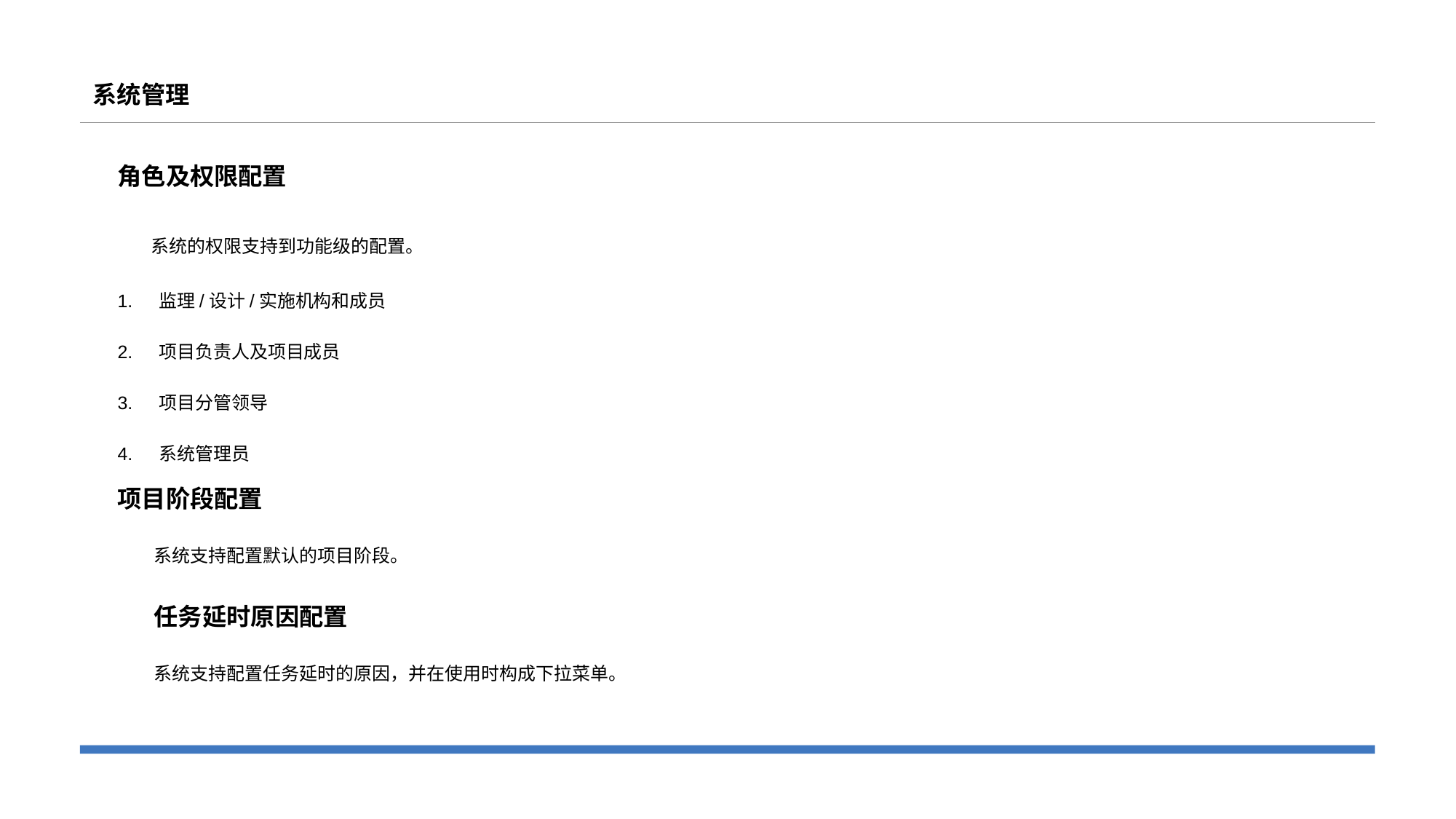

系统管理
角色及权限配置
     系统的权限支持到功能级的配置。
监理/设计/实施机构和成员
项目负责人及项目成员
项目分管领导
系统管理员
项目阶段配置
系统支持配置默认的项目阶段。
任务延时原因配置
系统支持配置任务延时的原因，并在使用时构成下拉菜单。